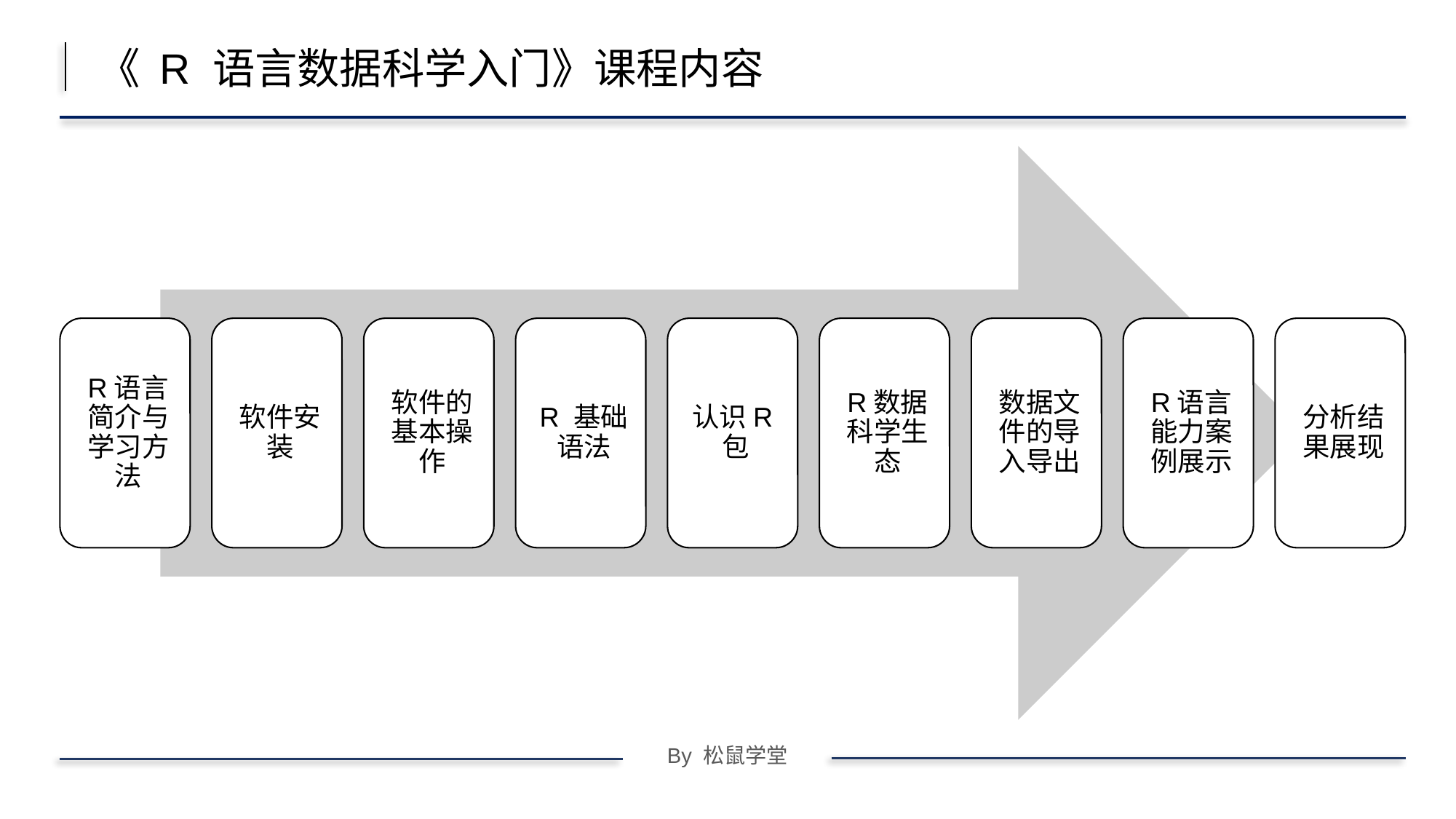

《 R 语言数据科学入门》课程内容
R语言简介与学习方法
软件安装
软件的基本操作
R 基础语法
认识R包
R数据科学生态
数据文件的导入导出
R语言能力案例展示
分析结果展现